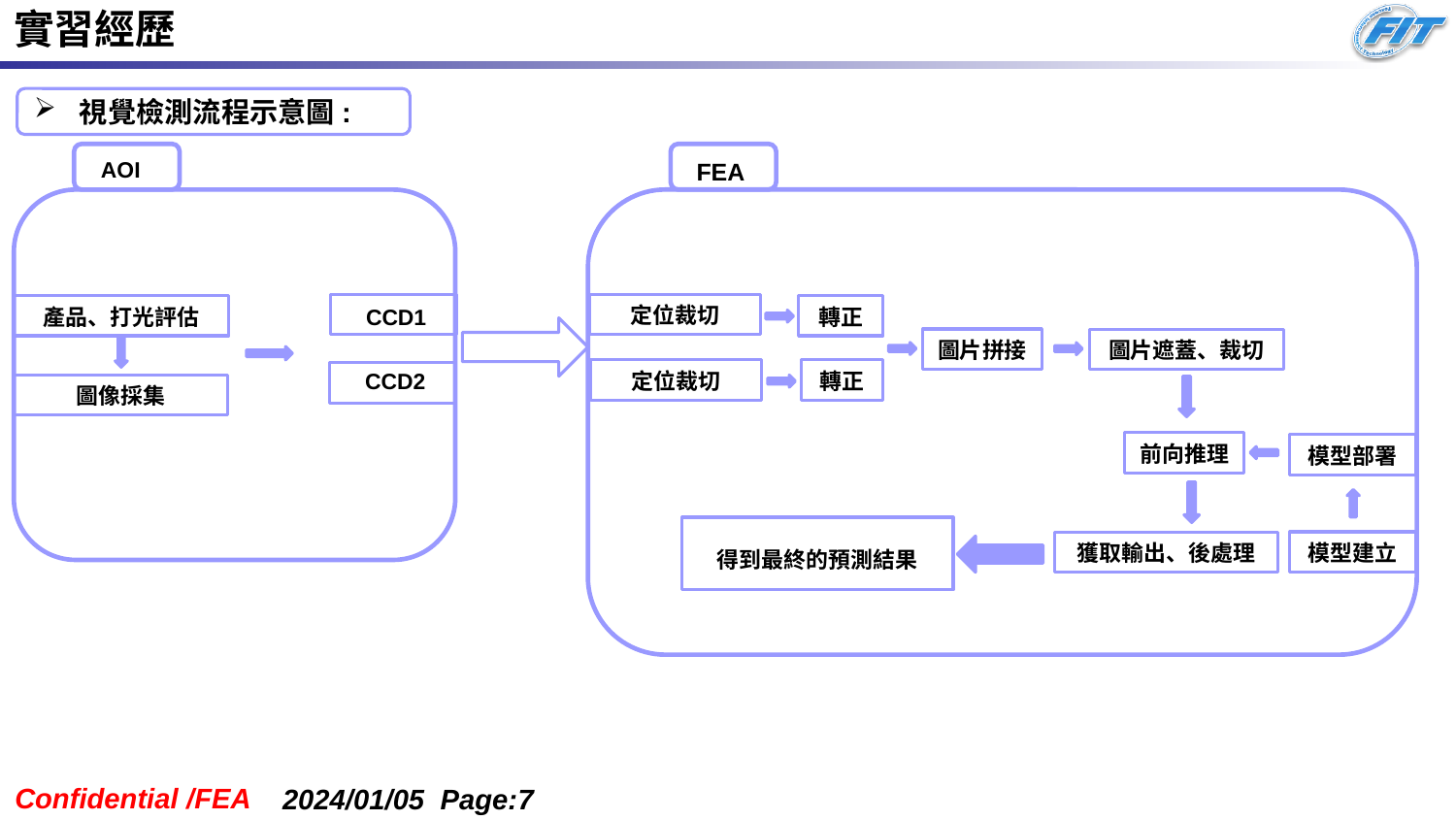

實習經歷
視覺檢測流程示意圖:

AOI
FEA

定位裁切
產品、打光評估

CCD1
轉正

圖片拼接
圖片遮蓋、裁切

CCD2
定位裁切
轉正

圖像採集

前向推理
模型部署

得到最終的預測結果
模型建立
獲取輸出、後處理